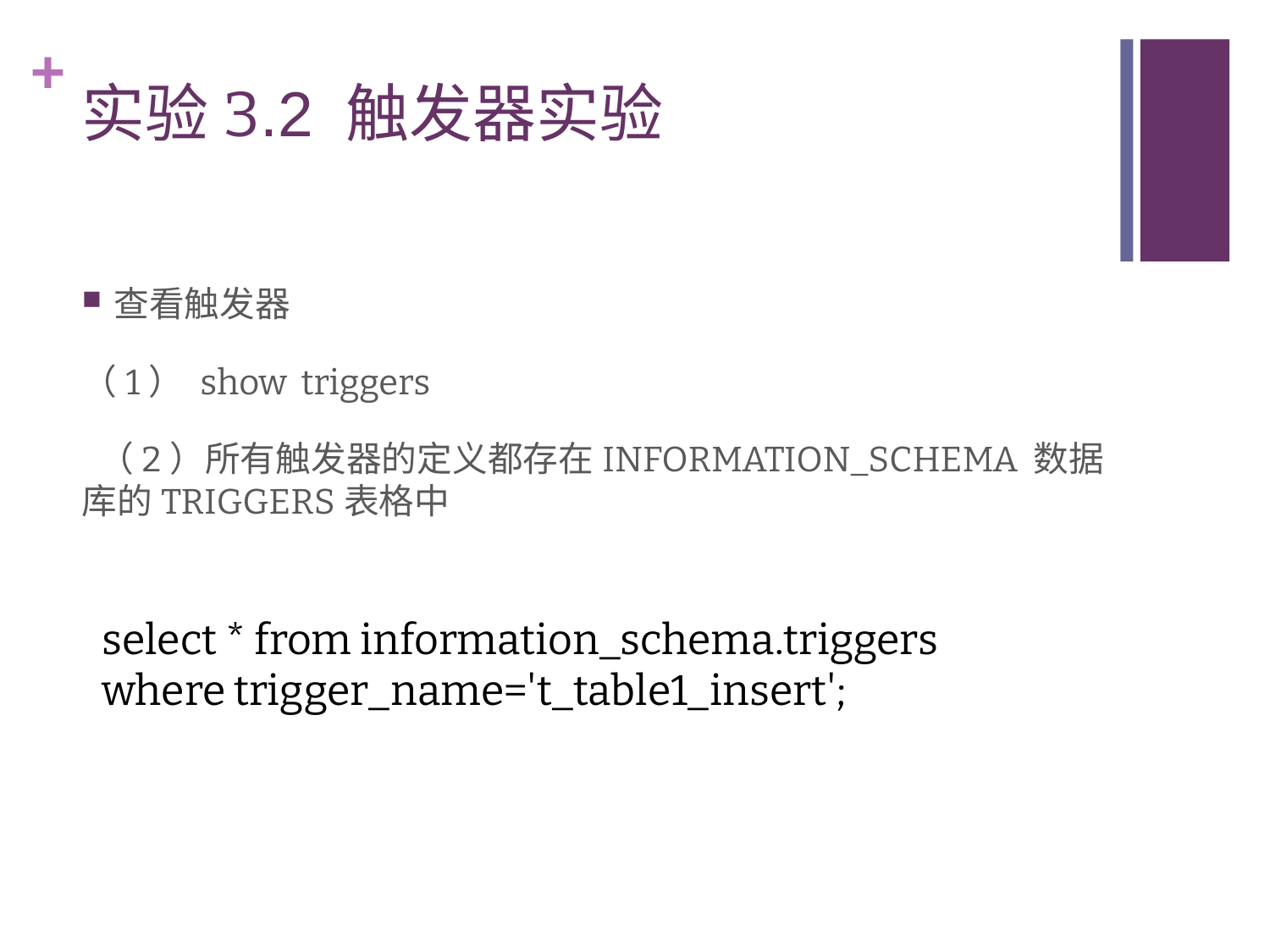

# 实验3.2 触发器实验
查看触发器
（1） show  triggers
 （2）所有触发器的定义都存在INFORMATION_SCHEMA 数据库的TRIGGERS表格中
select * from information_schema.triggers
where trigger_name='t_table1_insert';